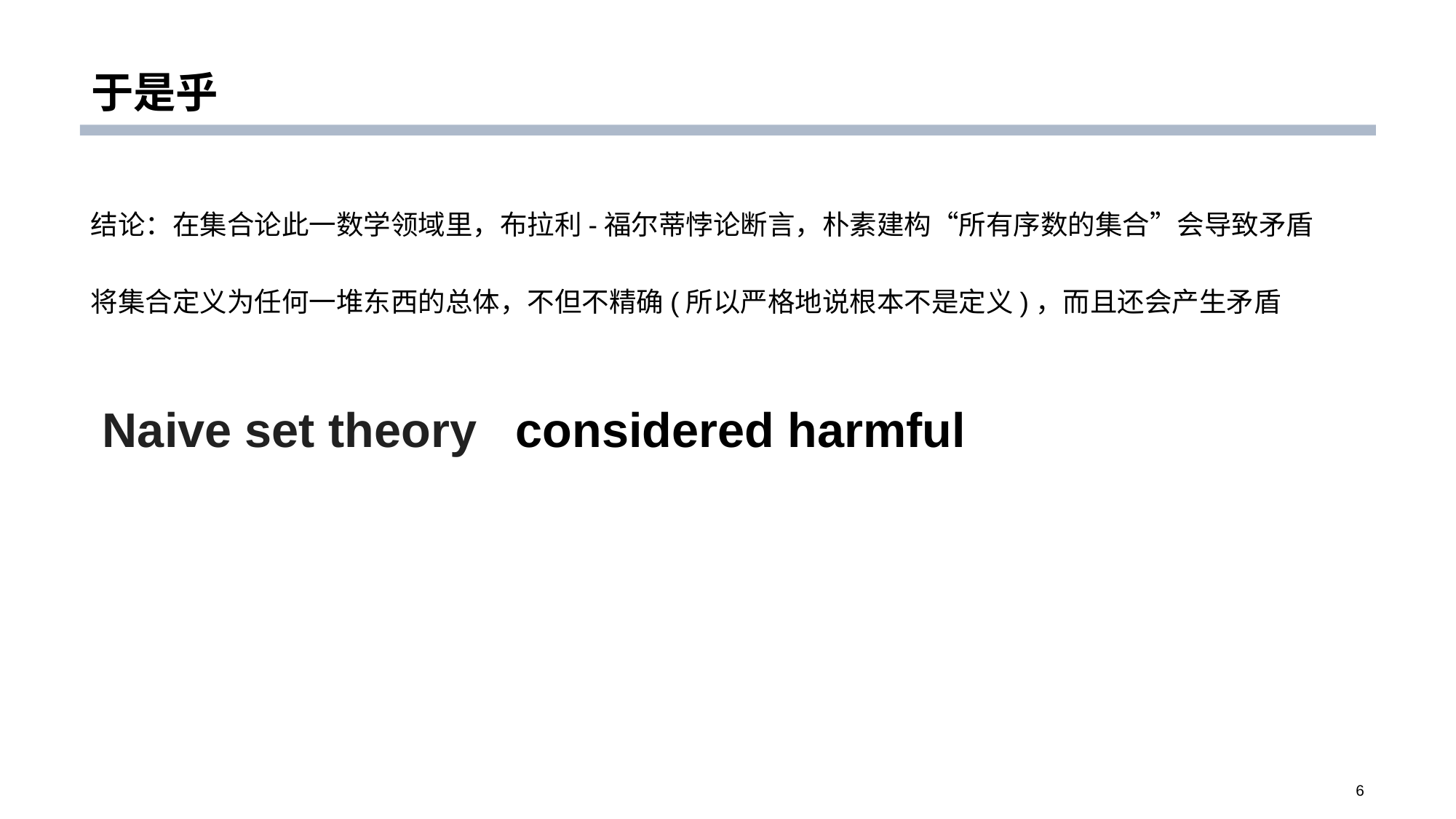

# 于是乎

结论：在集合论此一数学领域里，布拉利-福尔蒂悖论断言，朴素建构“所有序数的集合”会导致矛盾

将集合定义为任何一堆东西的总体，不但不精确(所以严格地说根本不是定义)，而且还会产生矛盾
Naive set theory

considered harmful
6